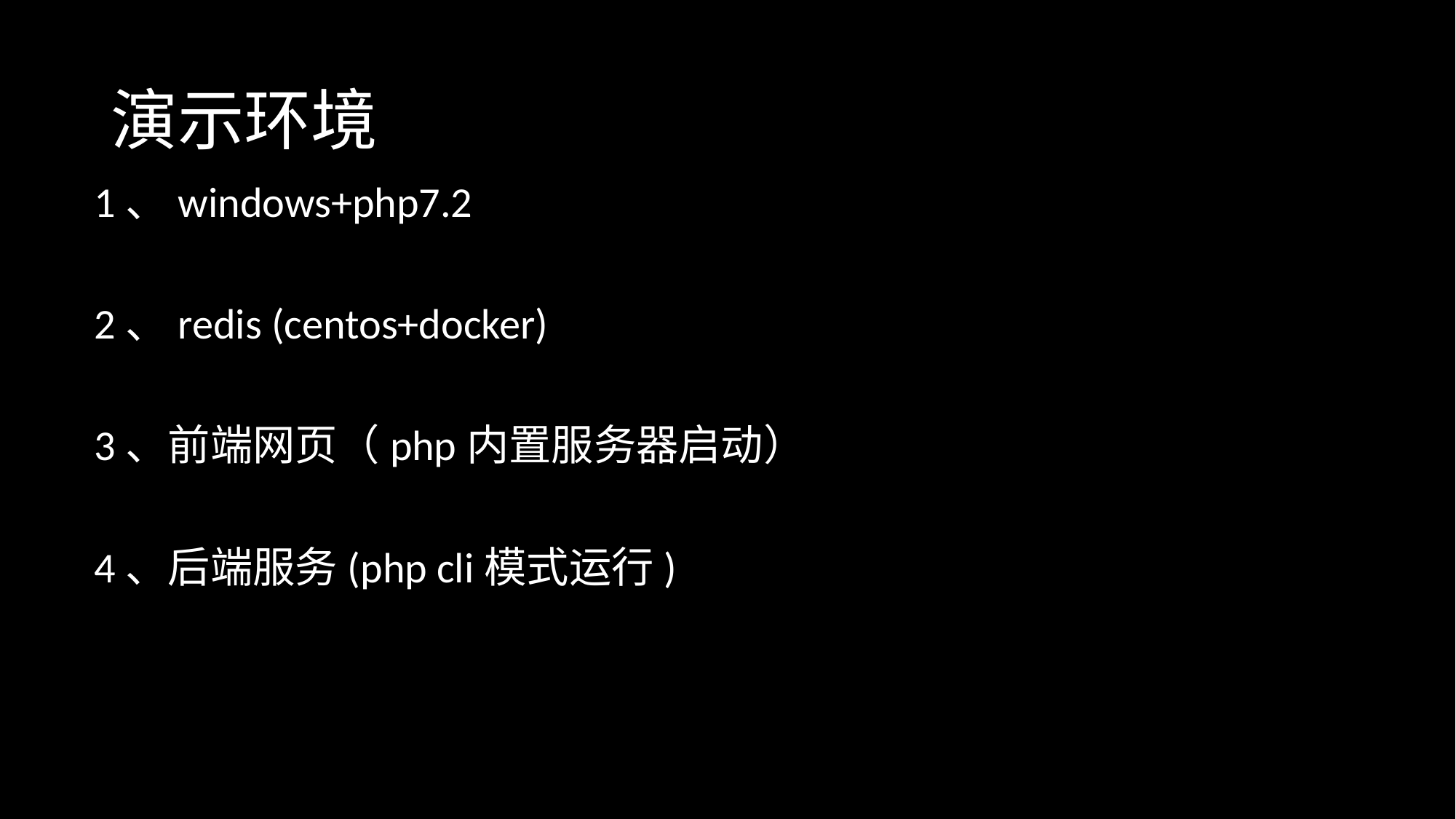

# 演示环境
1、windows+php7.2

2、redis (centos+docker)

3、前端网页（php内置服务器启动）

4、后端服务(php cli模式运行)